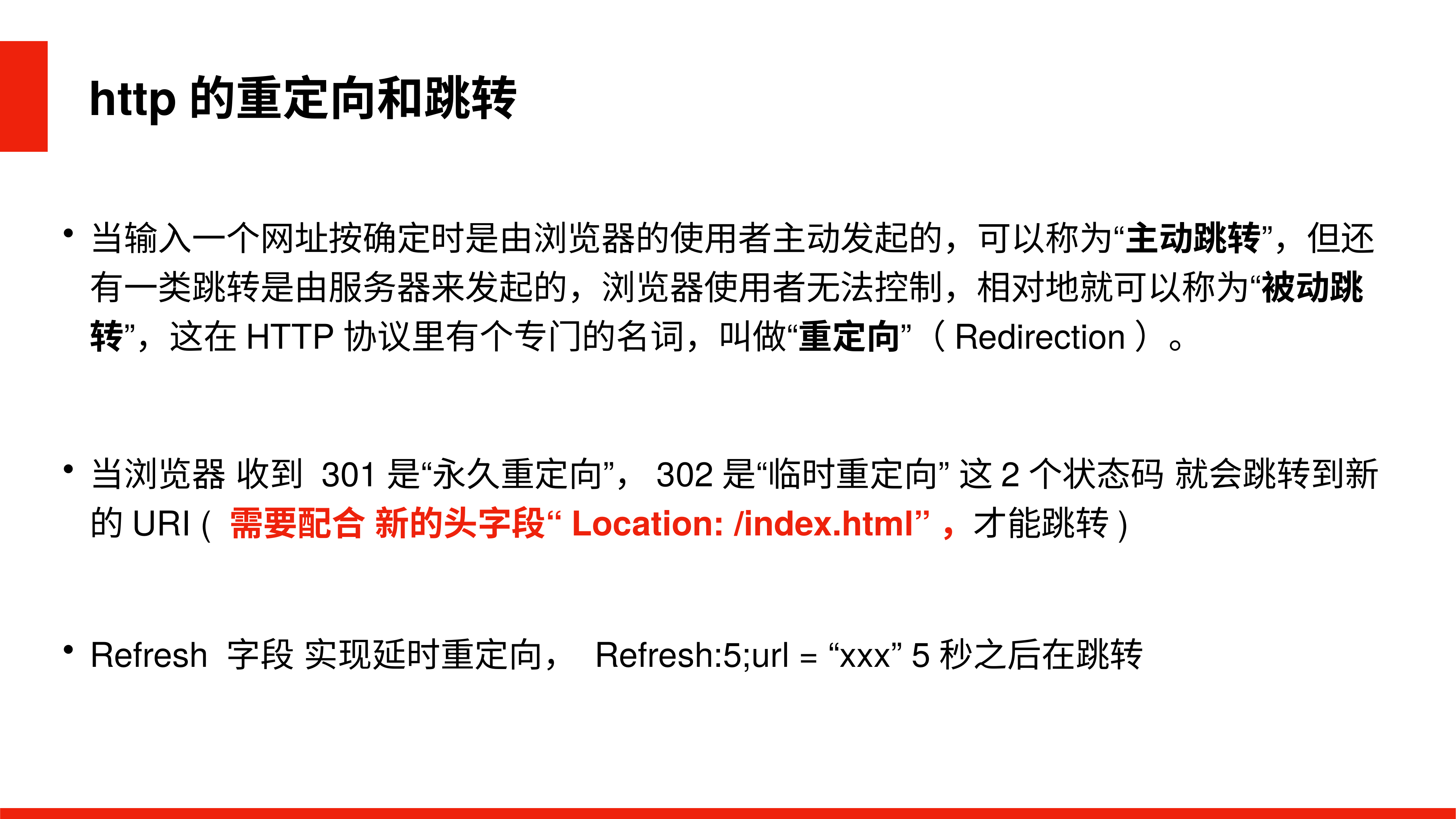

http的重定向和跳转
当输入一个网址按确定时是由浏览器的使用者主动发起的，可以称为“主动跳转”，但还有一类跳转是由服务器来发起的，浏览器使用者无法控制，相对地就可以称为“被动跳转”，这在HTTP协议里有个专门的名词，叫做“重定向”（Redirection）。

当浏览器 收到 301是“永久重定向”，302是“临时重定向” 这2个状态码 就会跳转到新的URI ( 需要配合 新的头字段“Location: /index.html”，才能跳转)
Refresh 字段 实现延时重定向， Refresh:5;url = “xxx” 5秒之后在跳转
34